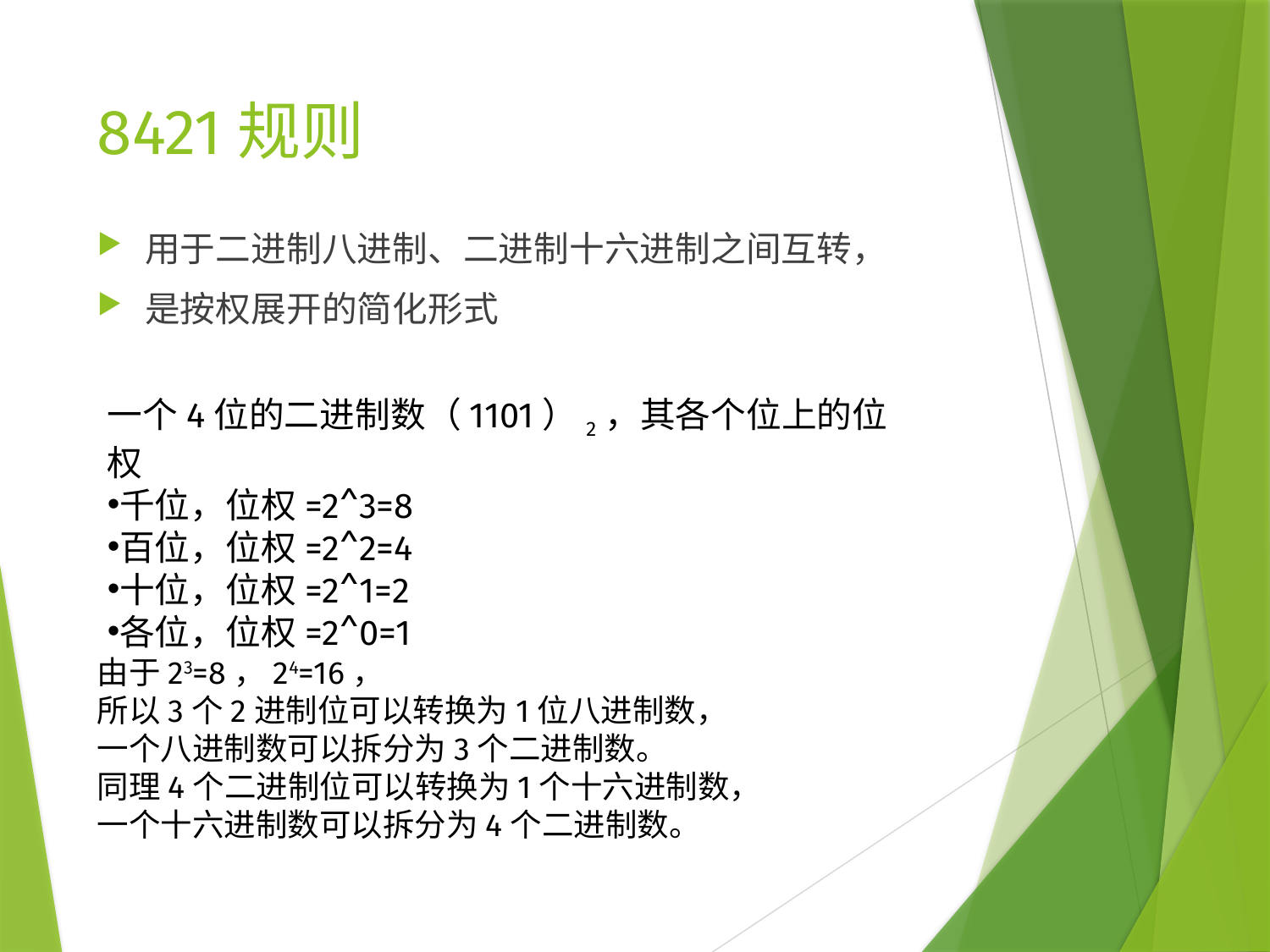

# 8421规则
用于二进制八进制、二进制十六进制之间互转，
是按权展开的简化形式
一个4位的二进制数（1101）2，其各个位上的位权
千位，位权=2^3=8
百位，位权=2^2=4
十位，位权=2^1=2
各位，位权=2^0=1
由于23=8，24=16，
所以3个2进制位可以转换为1位八进制数，
一个八进制数可以拆分为3个二进制数。
同理4个二进制位可以转换为1个十六进制数，
一个十六进制数可以拆分为4个二进制数。